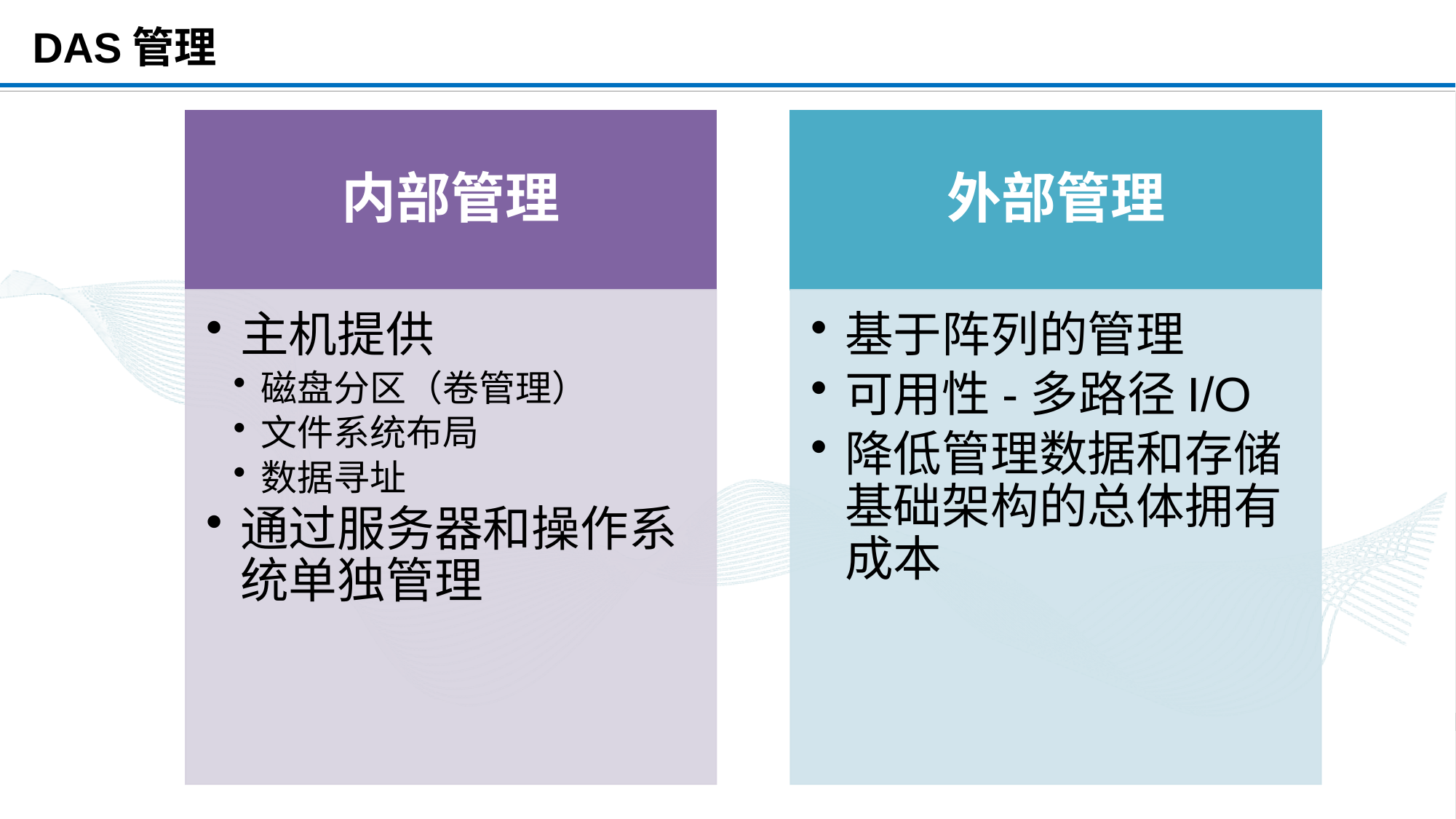

# DAS管理
内部管理
主机提供
磁盘分区（卷管理）
文件系统布局
数据寻址
通过服务器和操作系统单独管理
外部管理
基于阵列的管理
可用性-多路径I/O
降低管理数据和存储基础架构的总体拥有成本